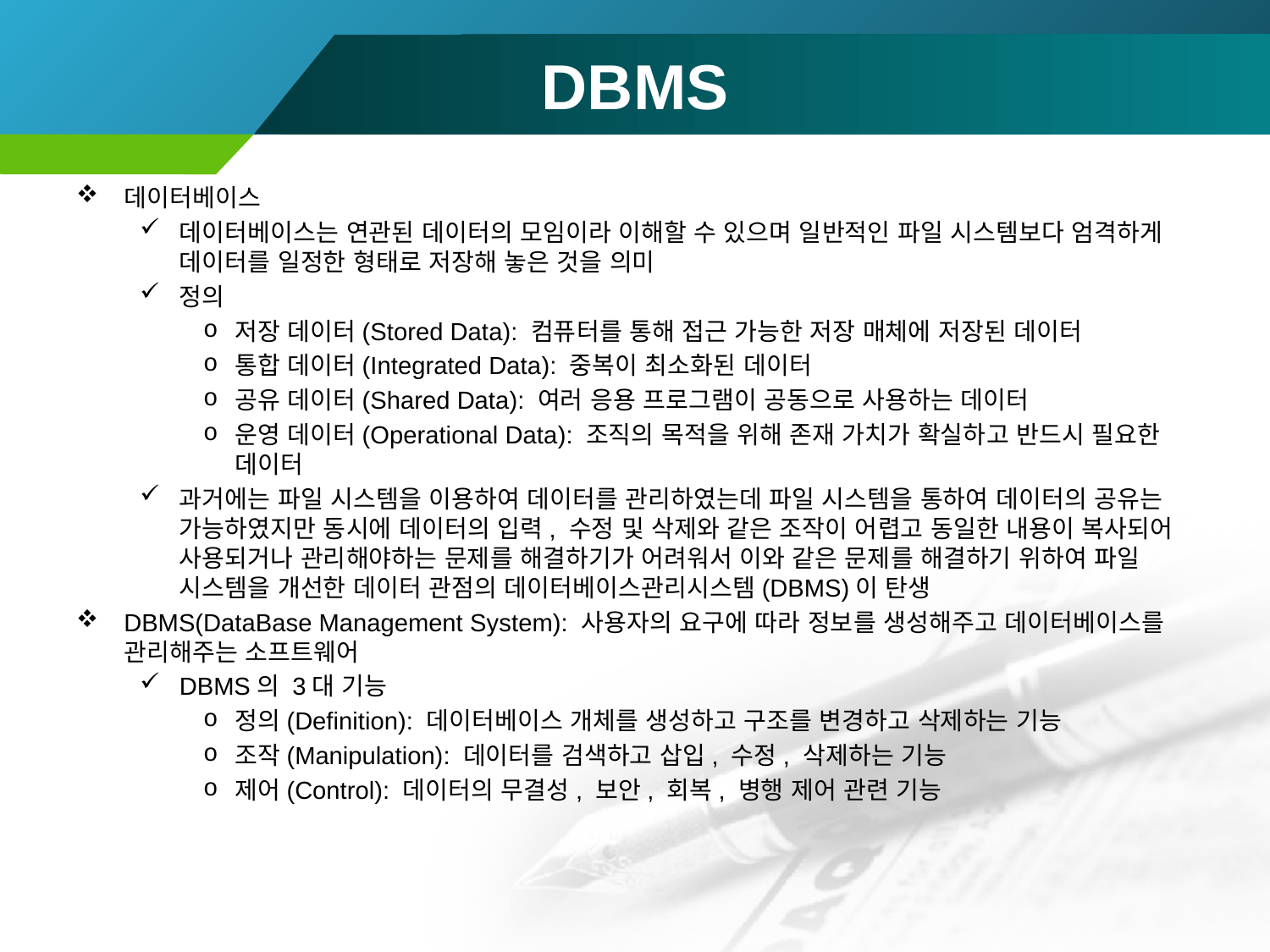

# DBMS
데이터베이스
데이터베이스는 연관된 데이터의 모임이라 이해할 수 있으며 일반적인 파일 시스템보다 엄격하게 데이터를 일정한 형태로 저장해 놓은 것을 의미
정의
저장 데이터(Stored Data): 컴퓨터를 통해 접근 가능한 저장 매체에 저장된 데이터
통합 데이터(Integrated Data): 중복이 최소화된 데이터
공유 데이터(Shared Data): 여러 응용 프로그램이 공동으로 사용하는 데이터
운영 데이터(Operational Data): 조직의 목적을 위해 존재 가치가 확실하고 반드시 필요한 데이터
과거에는 파일 시스템을 이용하여 데이터를 관리하였는데 파일 시스템을 통하여 데이터의 공유는 가능하였지만 동시에 데이터의 입력, 수정 및 삭제와 같은 조작이 어렵고 동일한 내용이 복사되어 사용되거나 관리해야하는 문제를 해결하기가 어려워서 이와 같은 문제를 해결하기 위하여 파일 시스템을 개선한 데이터 관점의 데이터베이스관리시스템(DBMS)이 탄생
DBMS(DataBase Management System): 사용자의 요구에 따라 정보를 생성해주고 데이터베이스를 관리해주는 소프트웨어
DBMS의 3대 기능
정의(Definition): 데이터베이스 개체를 생성하고 구조를 변경하고 삭제하는 기능
조작(Manipulation): 데이터를 검색하고 삽입, 수정, 삭제하는 기능
제어(Control): 데이터의 무결성, 보안, 회복, 병행 제어 관련 기능